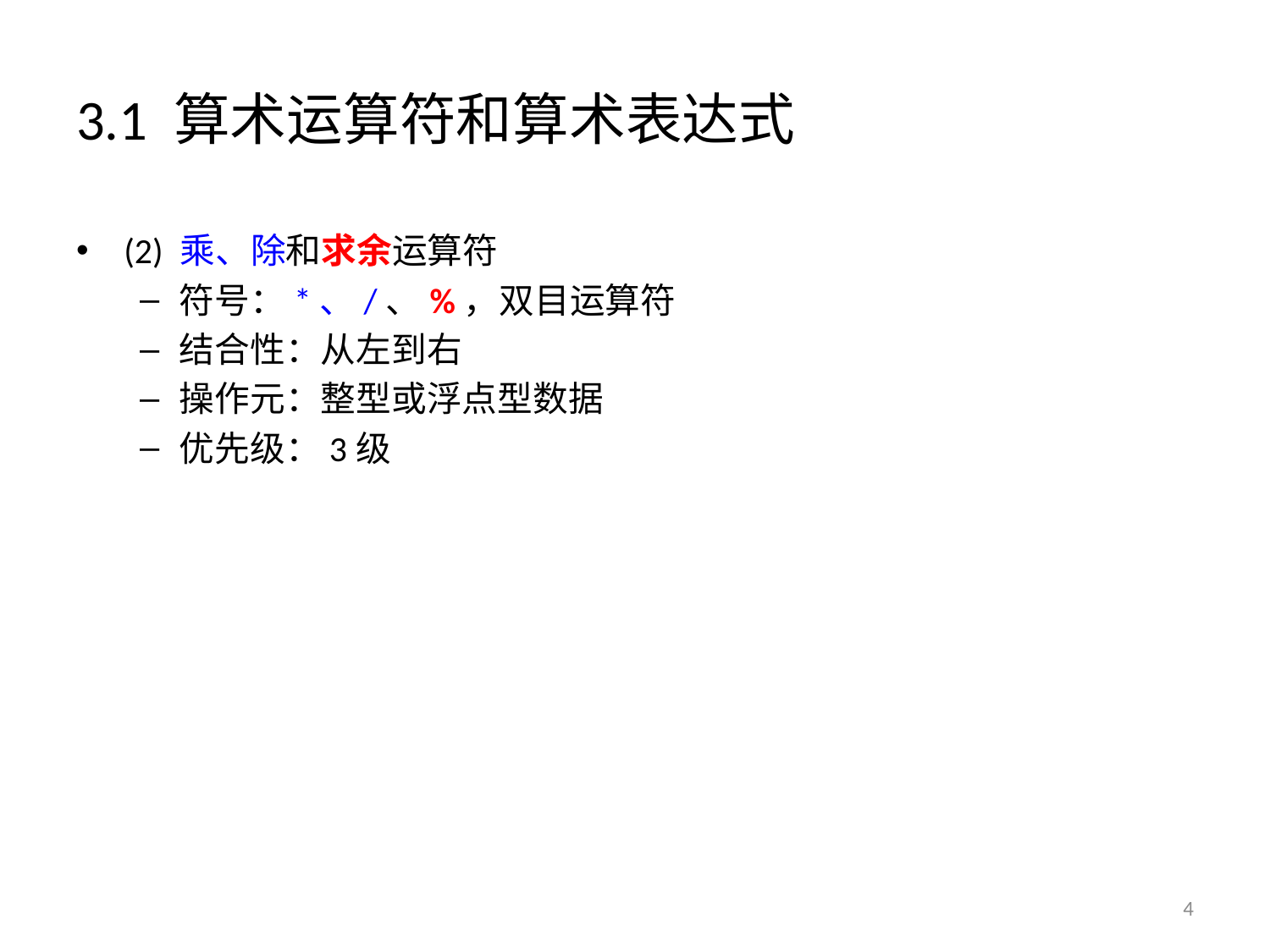

# 3.1 算术运算符和算术表达式
(2) 乘、除和求余运算符
符号：*、/、%，双目运算符
结合性：从左到右
操作元：整型或浮点型数据
优先级：3级
4